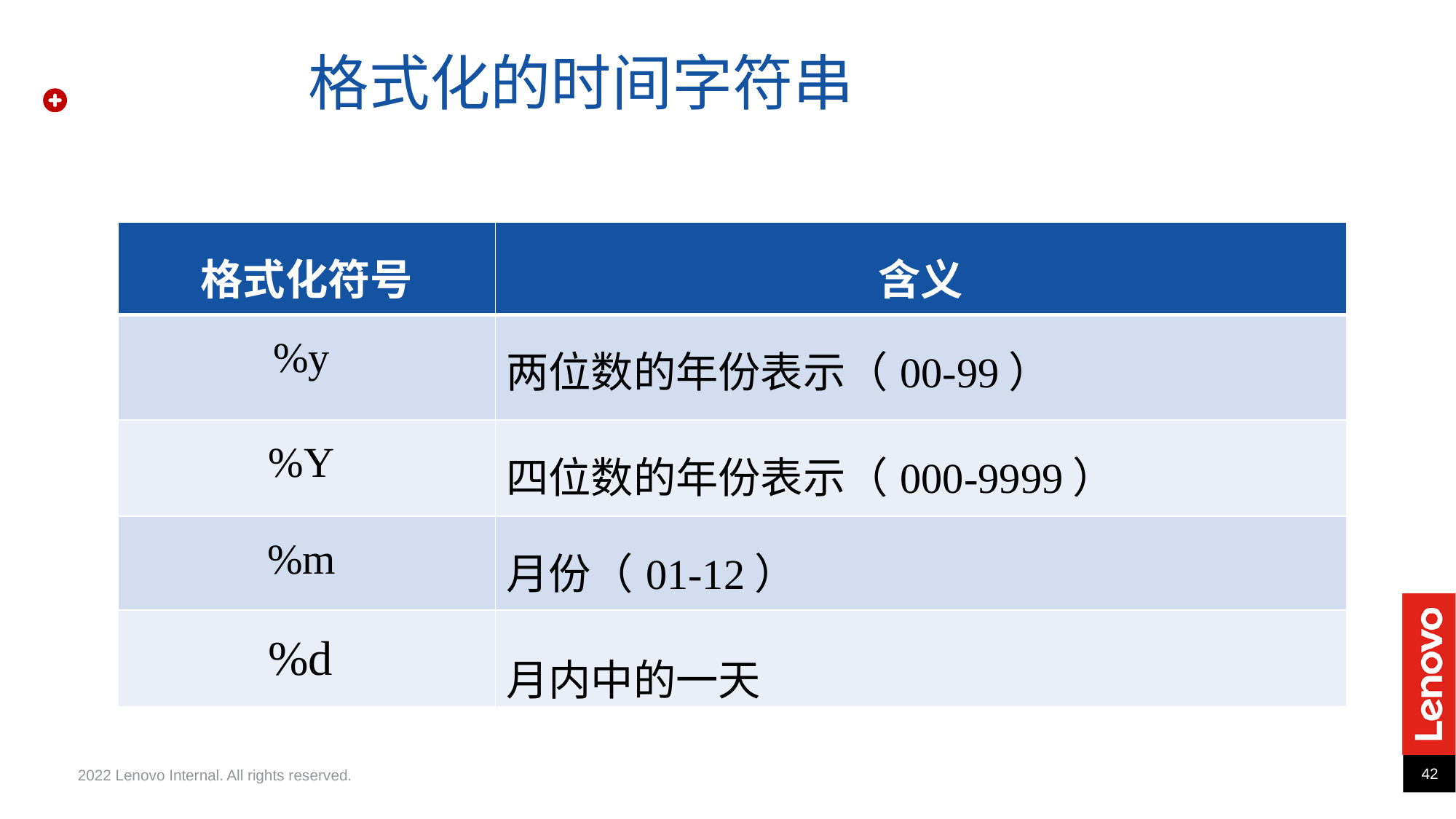

格式化的时间字符串
| 格式化符号 | 含义 |
| --- | --- |
| %y | 两位数的年份表示（00-99） |
| %Y | 四位数的年份表示（000-9999） |
| %m | 月份（01-12） |
| %d | 月内中的一天 |